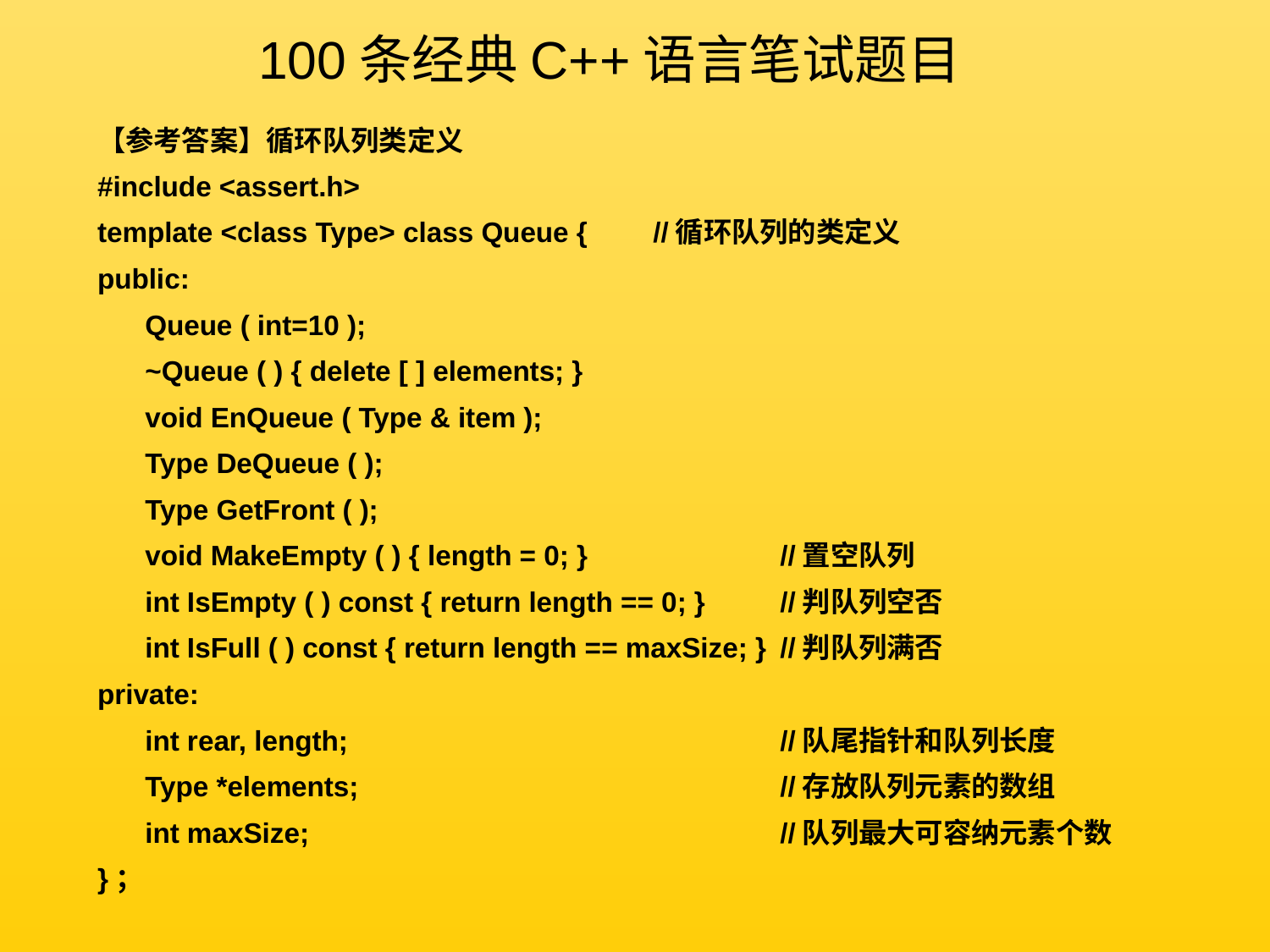

100条经典C++语言笔试题目
【参考答案】循环队列类定义
#include <assert.h>
template <class Type> class Queue {	//循环队列的类定义
public:
	Queue ( int=10 );
	~Queue ( ) { delete [ ] elements; }
	void EnQueue ( Type & item );
	Type DeQueue ( );
	Type GetFront ( );
	void MakeEmpty ( ) { length = 0; }		//置空队列
	int IsEmpty ( ) const { return length == 0; }	//判队列空否
	int IsFull ( ) const { return length == maxSize; }	//判队列满否
private:
	int rear, length;				//队尾指针和队列长度
	Type *elements;				//存放队列元素的数组
	int maxSize;				//队列最大可容纳元素个数
}；